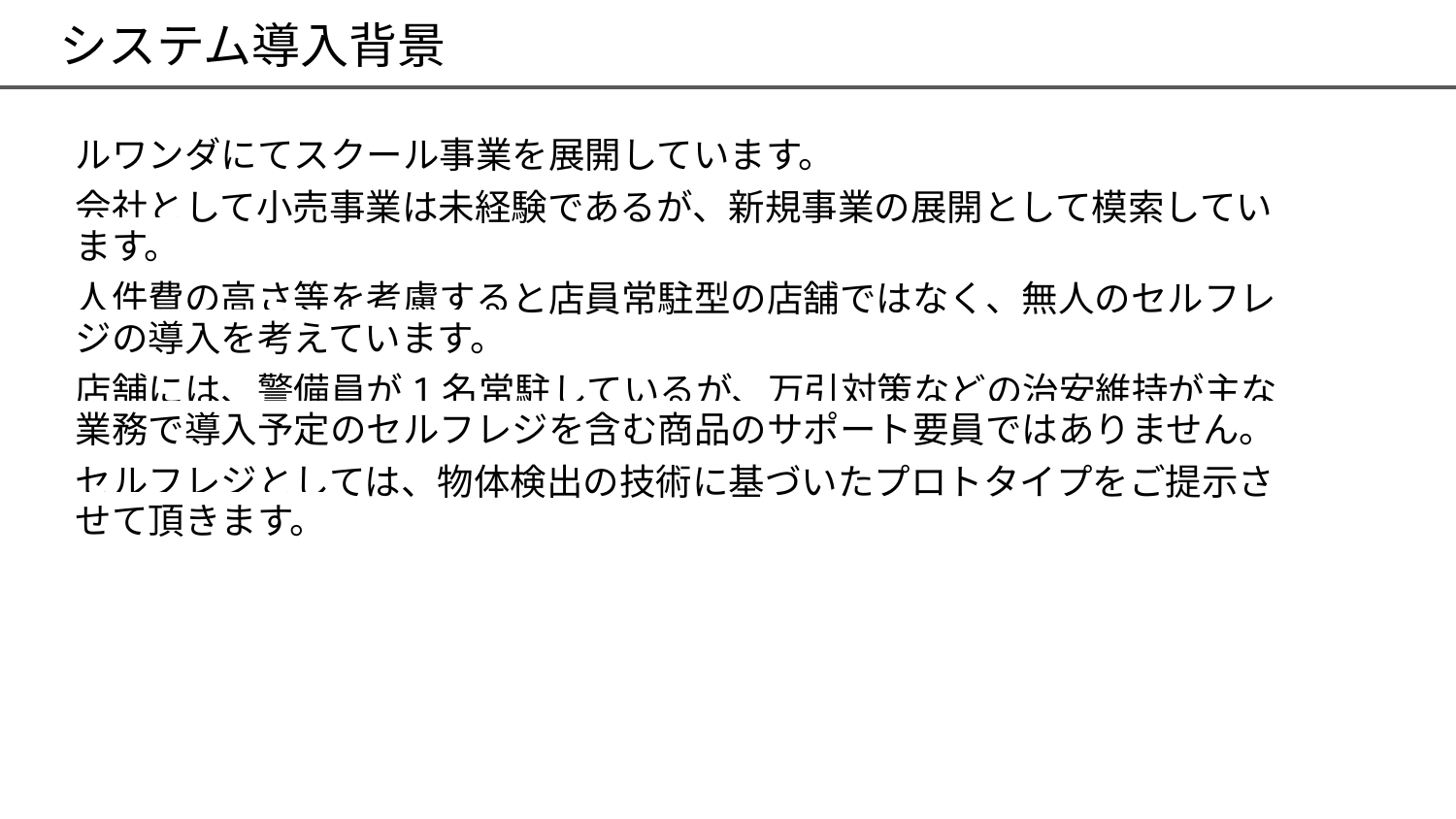

# システム導入背景
ルワンダにてスクール事業を展開しています。
会社として小売事業は未経験であるが、新規事業の展開として模索しています。
人件費の高さ等を考慮すると店員常駐型の店舗ではなく、無人のセルフレジの導入を考えています。
店舗には、警備員が1名常駐しているが、万引対策などの治安維持が主な業務で導入予定のセルフレジを含む商品のサポート要員ではありません。
セルフレジとしては、物体検出の技術に基づいたプロトタイプをご提示させて頂きます。